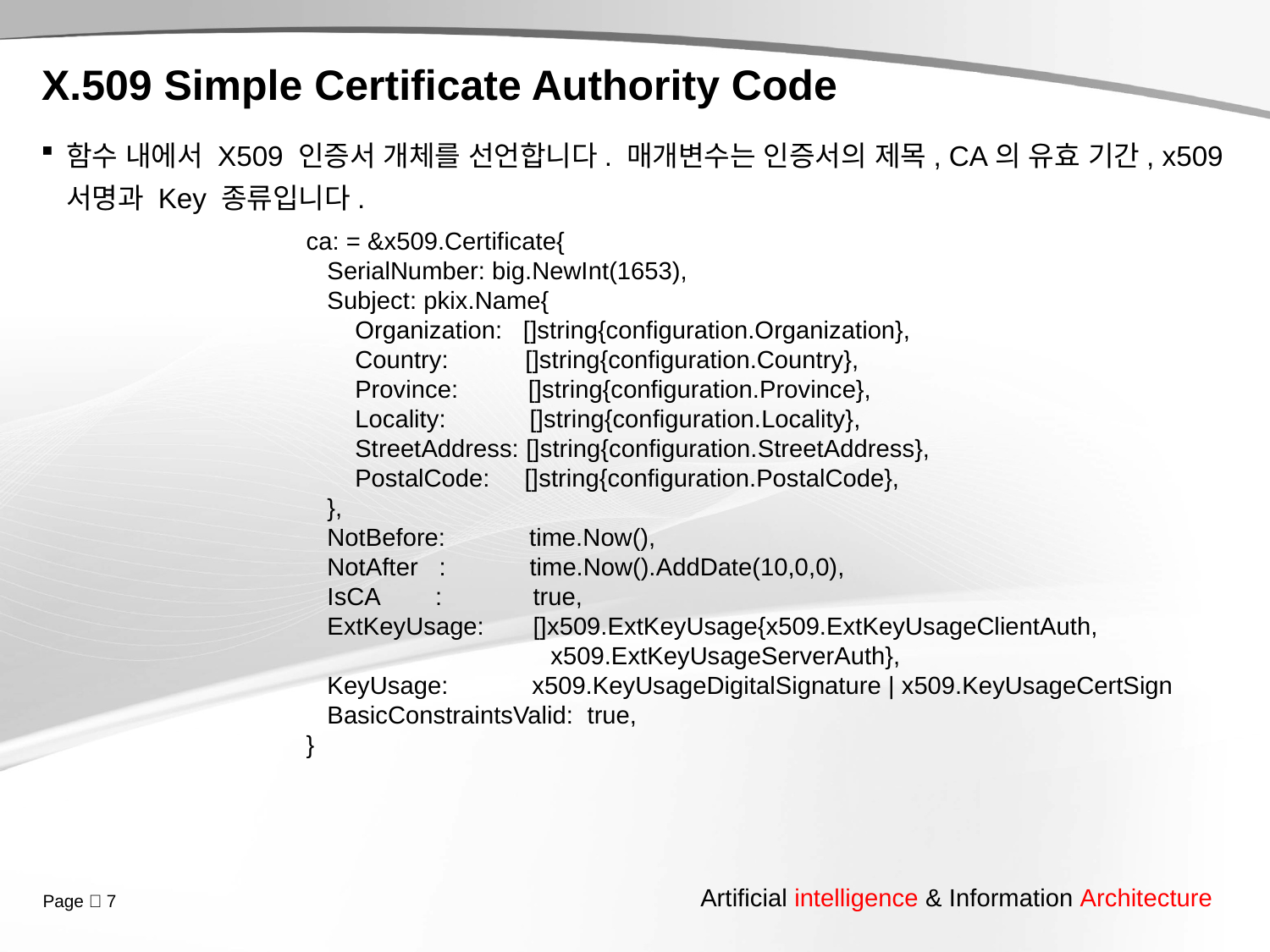

# X.509 Simple Certificate Authority Code
함수 내에서 X509 인증서 개체를 선언합니다. 매개변수는 인증서의 제목, CA의 유효 기간, x509 서명과 Key 종류입니다.
ca: = &x509.Certificate{
   SerialNumber: big.NewInt(1653),
   Subject: pkix.Name{
       Organization:   []string{configuration.Organization},
       Country:           []string{configuration.Country},
       Province:          []string{configuration.Province},
       Locality:            []string{configuration.Locality},
       StreetAddress: []string{configuration.StreetAddress},
       PostalCode:     []string{configuration.PostalCode},
   },
   NotBefore:            time.Now(),
   NotAfter   :            time.Now().AddDate(10,0,0),
   IsCA        :             true,
   ExtKeyUsage:       []x509.ExtKeyUsage{x509.ExtKeyUsageClientAuth,
                                   x509.ExtKeyUsageServerAuth},
   KeyUsage:            x509.KeyUsageDigitalSignature | x509.KeyUsageCertSign
   BasicConstraintsValid:  true,
}